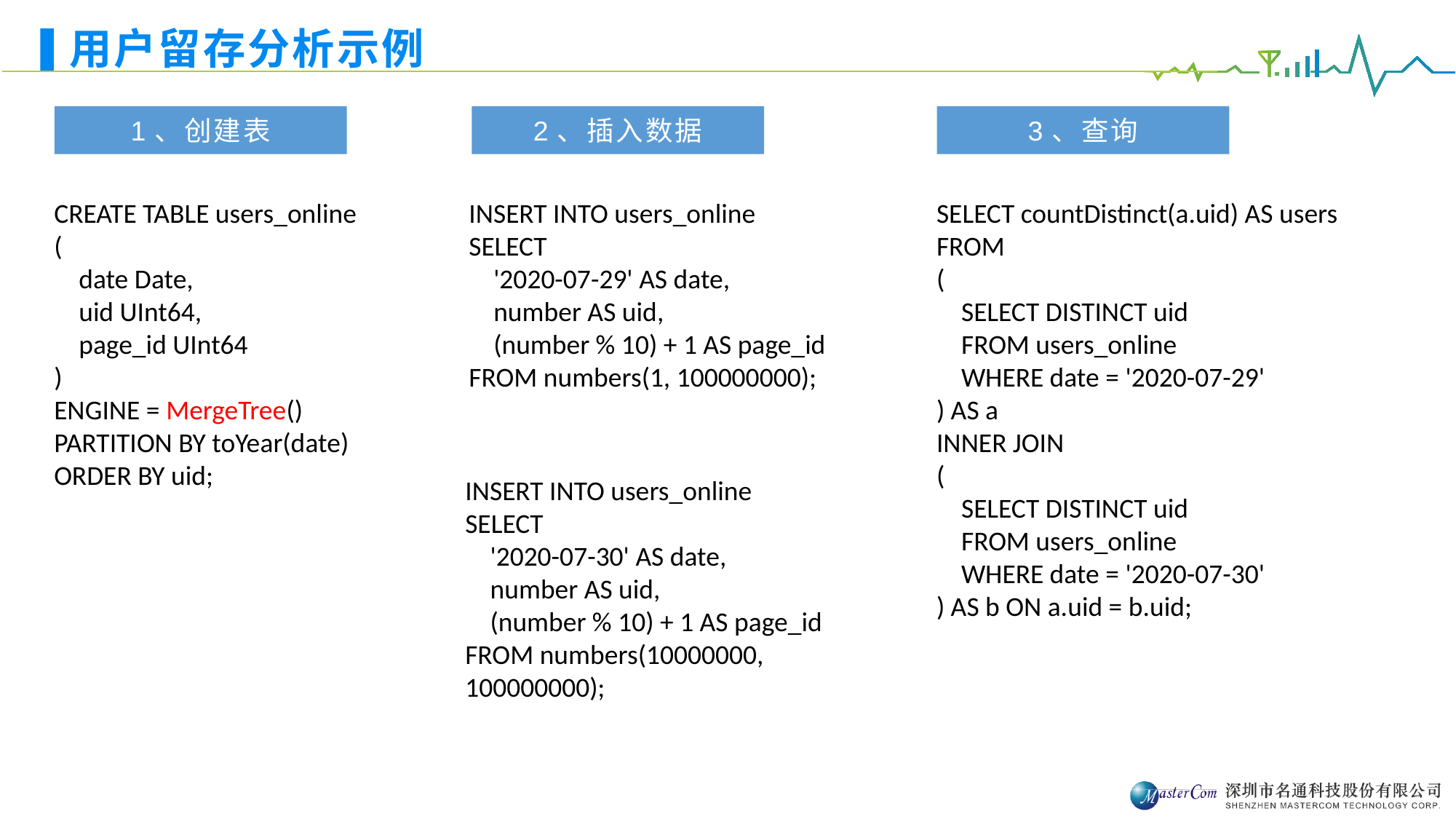

# 用户留存分析示例
1、创建表
2、插入数据
3、查询
CREATE TABLE users_online
(
    date Date,
    uid UInt64,
    page_id UInt64
)
ENGINE = MergeTree()
PARTITION BY toYear(date)
ORDER BY uid;
INSERT INTO users_online
SELECT
    '2020-07-29' AS date,
    number AS uid,
    (number % 10) + 1 AS page_id
FROM numbers(1, 100000000);
SELECT countDistinct(a.uid) AS users
FROM
(
    SELECT DISTINCT uid
    FROM users_online
    WHERE date = '2020-07-29'
) AS a
INNER JOIN
(
    SELECT DISTINCT uid
    FROM users_online
    WHERE date = '2020-07-30'
) AS b ON a.uid = b.uid;
INSERT INTO users_online
SELECT
    '2020-07-30' AS date,
    number AS uid,
    (number % 10) + 1 AS page_id
FROM numbers(10000000, 100000000);